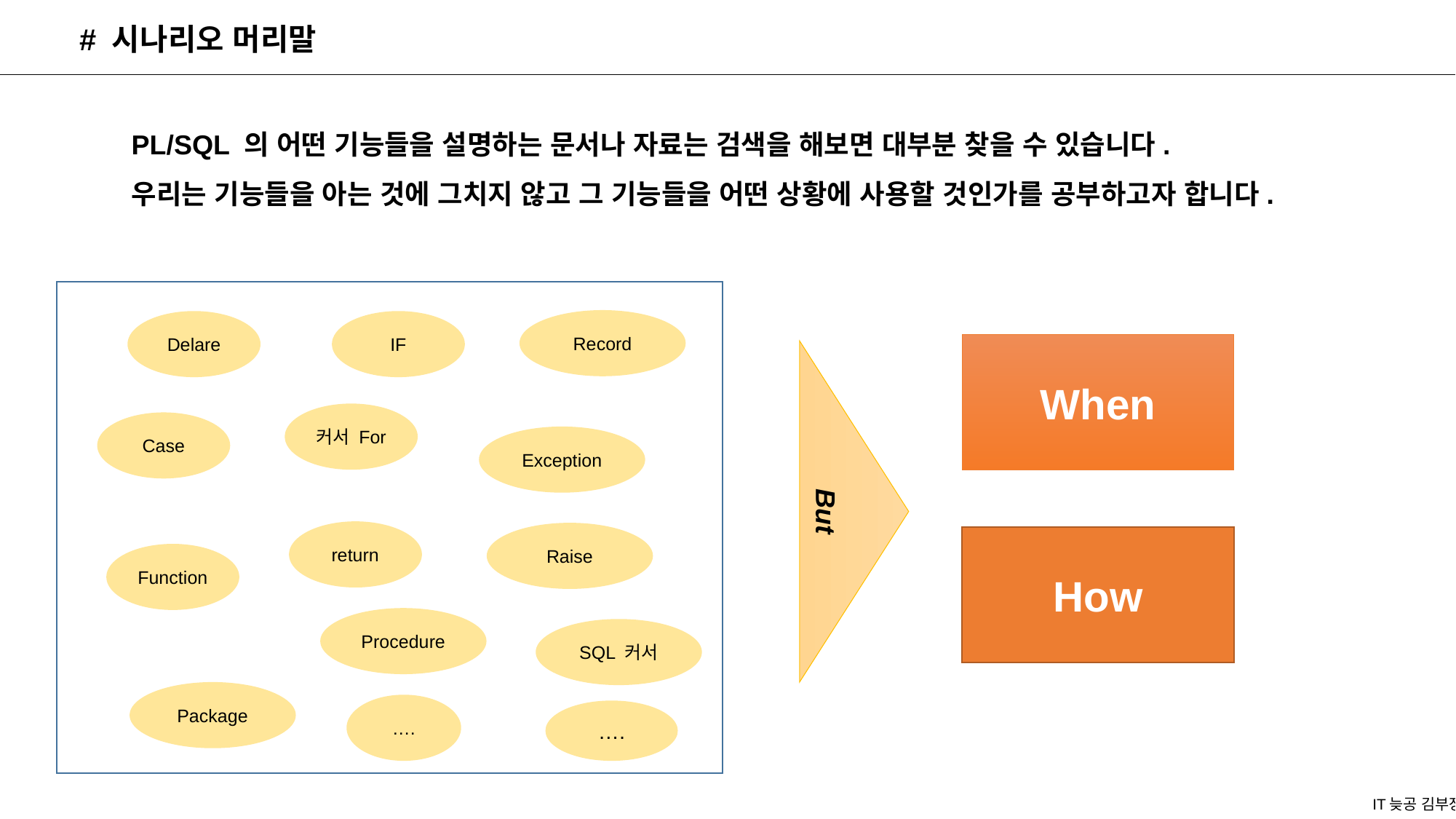

# 시나리오 머리말
PL/SQL 의 어떤 기능들을 설명하는 문서나 자료는 검색을 해보면 대부분 찾을 수 있습니다.
우리는 기능들을 아는 것에 그치지 않고 그 기능들을 어떤 상황에 사용할 것인가를 공부하고자 합니다.

Record
IF
Delare
When
커서 For
Case
Exception
But
return
Raise
How
Function
Procedure
SQL 커서
Package
….
….
IT늦공 김부장